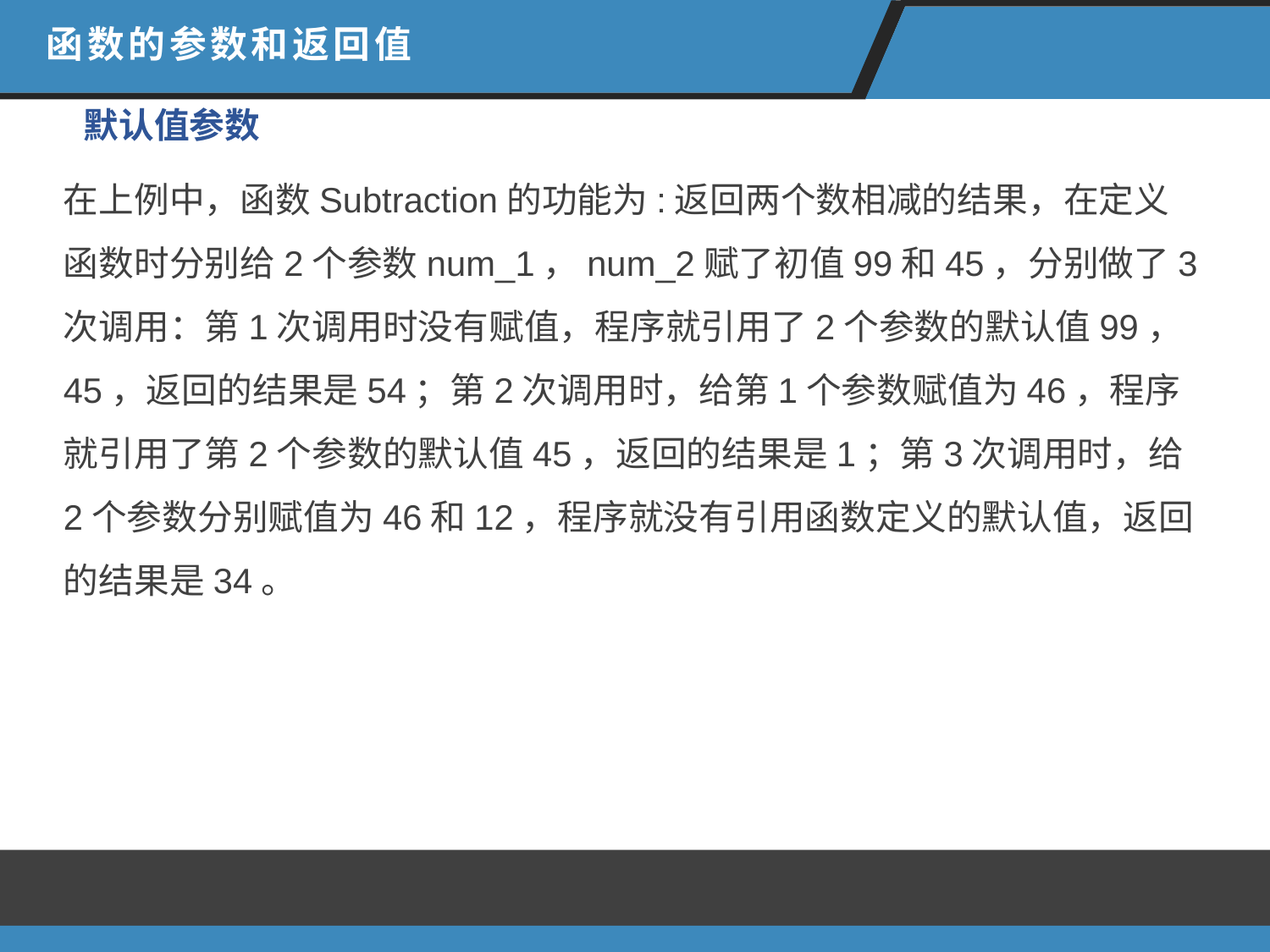

函数的参数和返回值
 默认值参数
在上例中，函数Subtraction的功能为:返回两个数相减的结果，在定义函数时分别给2个参数num_1，num_2赋了初值99和45，分别做了3次调用：第1次调用时没有赋值，程序就引用了2个参数的默认值99，45，返回的结果是54；第2次调用时，给第1个参数赋值为46，程序就引用了第2个参数的默认值45，返回的结果是1；第3次调用时，给2个参数分别赋值为46和12，程序就没有引用函数定义的默认值，返回的结果是34。